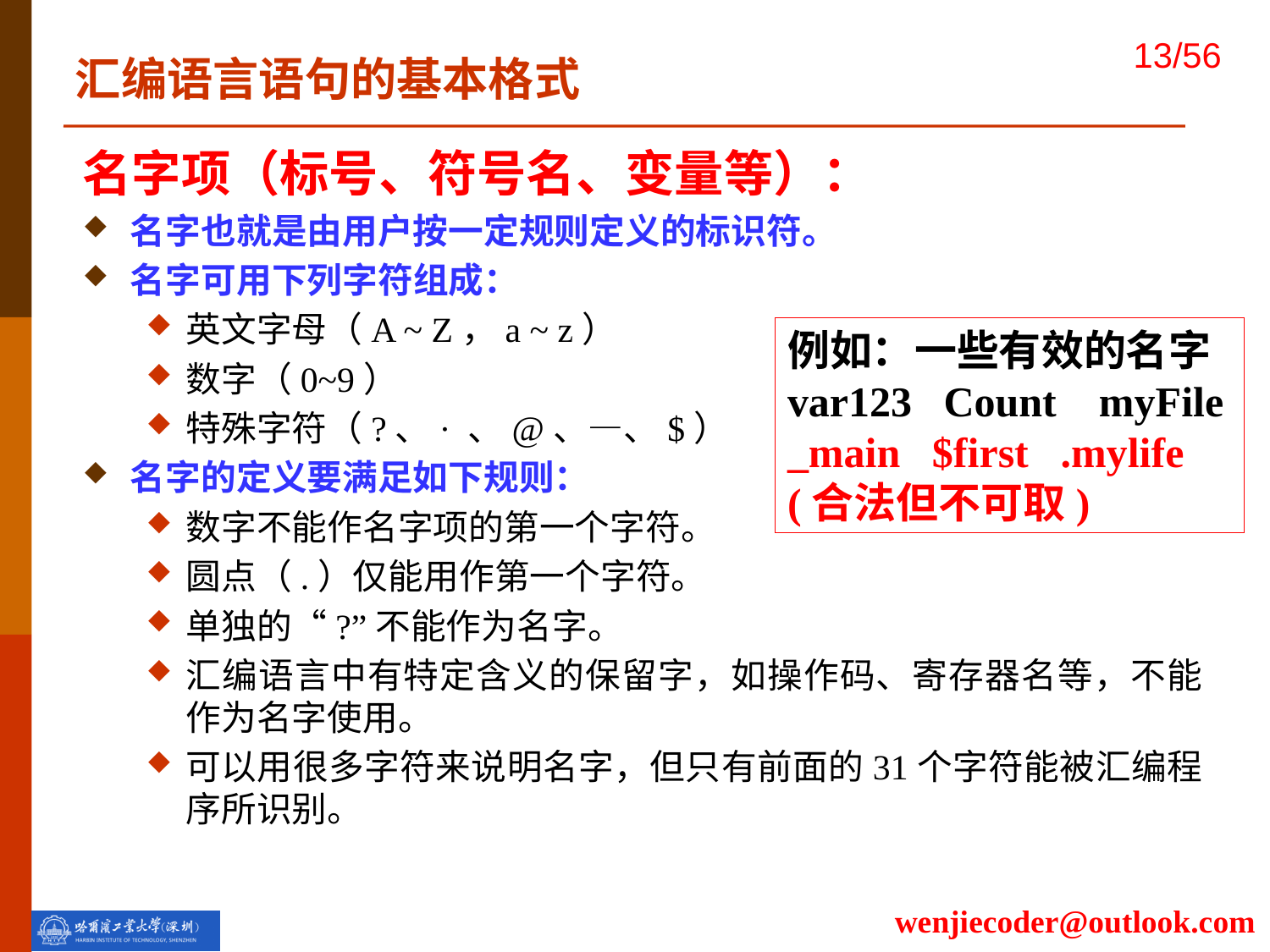

汇编语言语句的基本格式
名字项（标号、符号名、变量等）：
名字也就是由用户按一定规则定义的标识符。
名字可用下列字符组成：
英文字母（A ~ Z，a ~ z）
数字（0~9）
特殊字符（?、· 、@、—、$）
名字的定义要满足如下规则：
数字不能作名字项的第一个字符。
圆点（.）仅能用作第一个字符。
单独的“?”不能作为名字。
汇编语言中有特定含义的保留字，如操作码、寄存器名等，不能作为名字使用。
可以用很多字符来说明名字，但只有前面的31个字符能被汇编程序所识别。
例如：一些有效的名字
var123   Count    myFile
_main   $first   .mylife (合法但不可取)